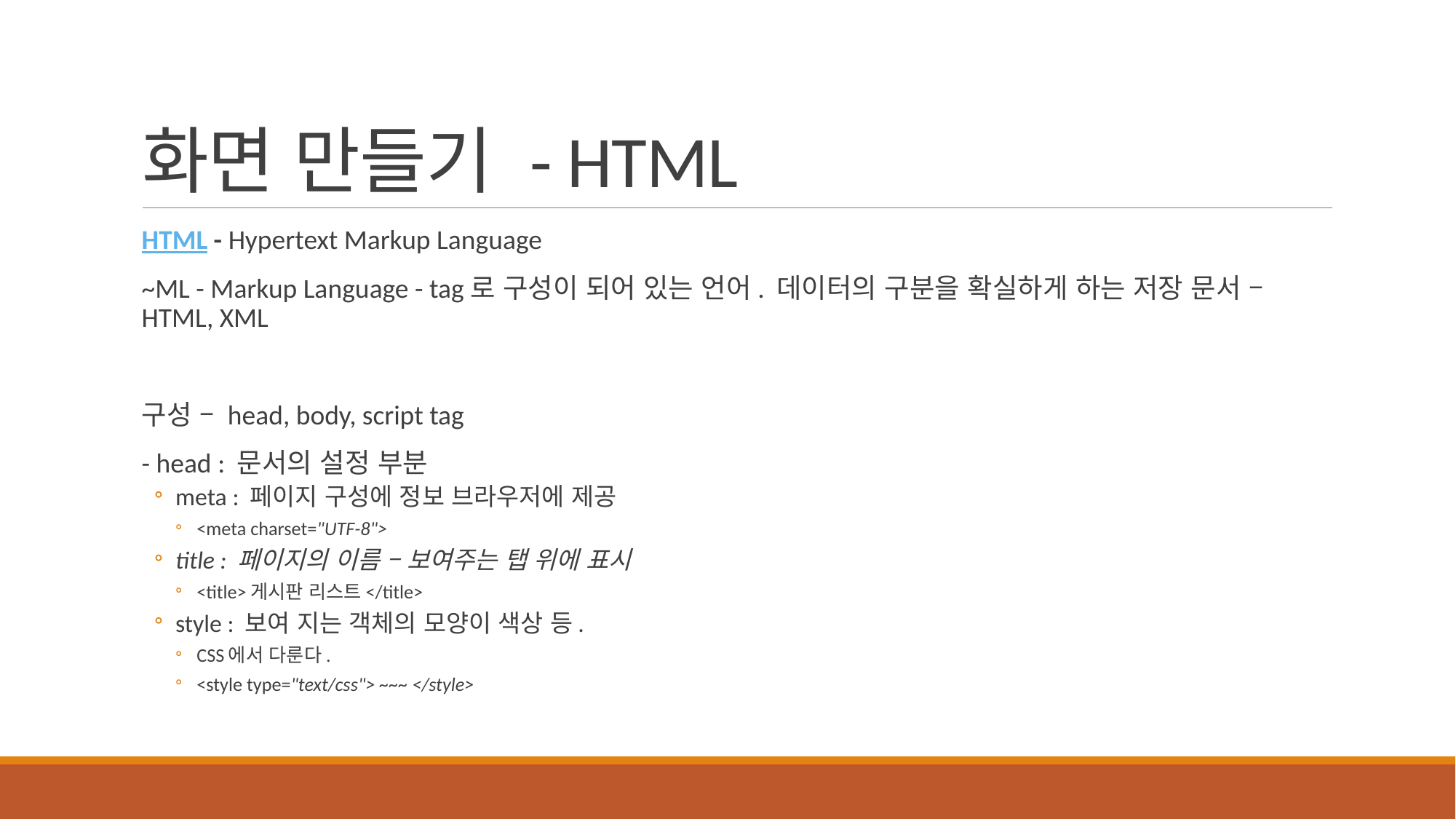

# 화면 만들기 - HTML
HTML - Hypertext Markup Language
~ML - Markup Language - tag로 구성이 되어 있는 언어. 데이터의 구분을 확실하게 하는 저장 문서 – HTML, XML

구성 – head, body, script tag
- head : 문서의 설정 부분
meta : 페이지 구성에 정보 브라우저에 제공
<meta charset="UTF-8">
title : 페이지의 이름 – 보여주는 탭 위에 표시
<title>게시판 리스트</title>
style : 보여 지는 객체의 모양이 색상 등.
CSS에서 다룬다.
<style type="text/css"> ~~~ </style>